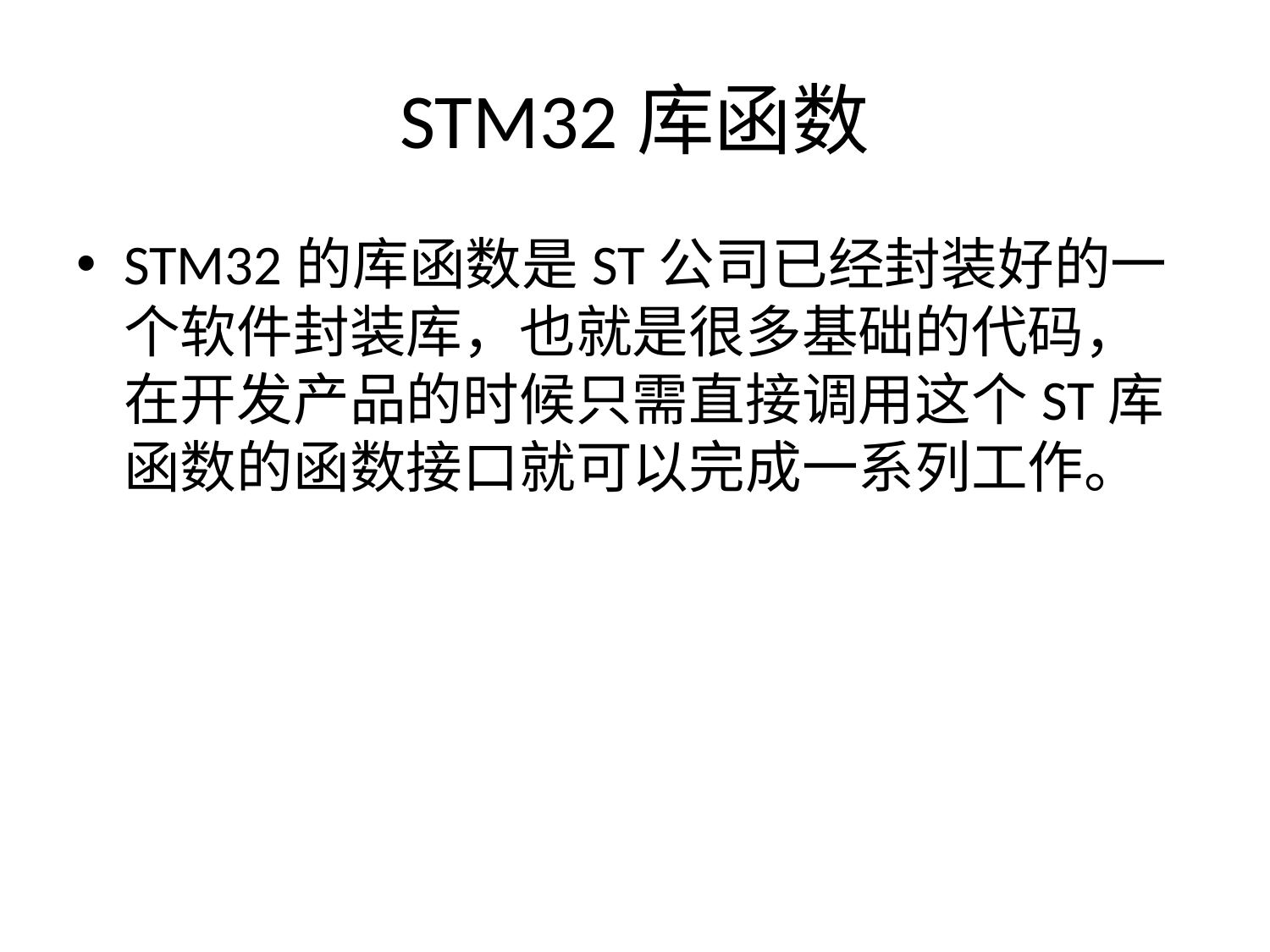

# STM32库函数
STM32的库函数是ST公司已经封装好的一个软件封装库，也就是很多基础的代码，在开发产品的时候只需直接调用这个ST库函数的函数接口就可以完成一系列工作。